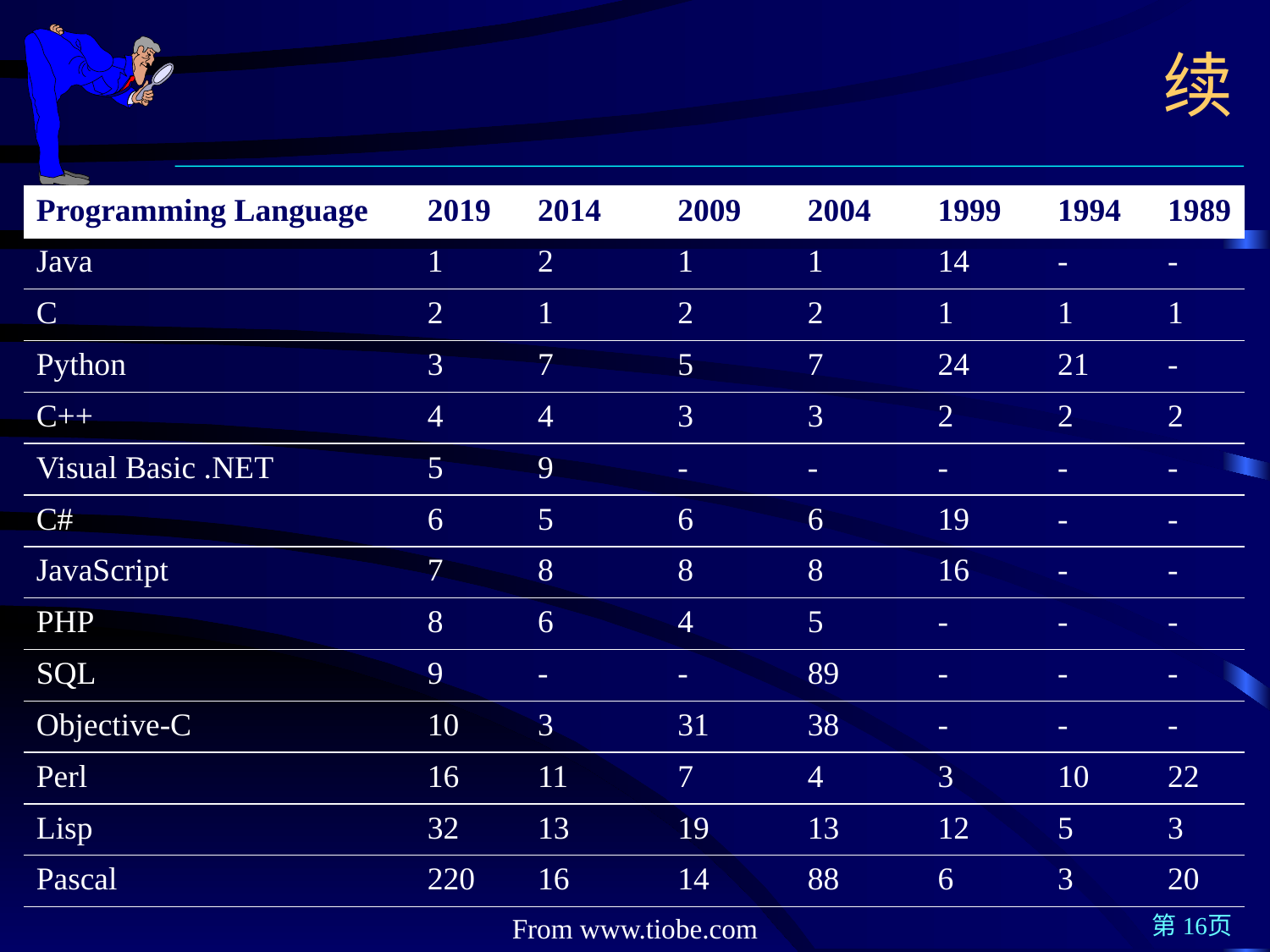

续
| Programming Language | 2019 | 2014 | 2009 | 2004 | 1999 | 1994 | 1989 |
| --- | --- | --- | --- | --- | --- | --- | --- |
| Java | 1 | 2 | 1 | 1 | 14 | - | - |
| C | 2 | 1 | 2 | 2 | 1 | 1 | 1 |
| Python | 3 | 7 | 5 | 7 | 24 | 21 | - |
| C++ | 4 | 4 | 3 | 3 | 2 | 2 | 2 |
| Visual Basic .NET | 5 | 9 | - | - | - | - | - |
| C# | 6 | 5 | 6 | 6 | 19 | - | - |
| JavaScript | 7 | 8 | 8 | 8 | 16 | - | - |
| PHP | 8 | 6 | 4 | 5 | - | - | - |
| SQL | 9 | - | - | 89 | - | - | - |
| Objective-C | 10 | 3 | 31 | 38 | - | - | - |
| Perl | 16 | 11 | 7 | 4 | 3 | 10 | 22 |
| Lisp | 32 | 13 | 19 | 13 | 12 | 5 | 3 |
| Pascal | 220 | 16 | 14 | 88 | 6 | 3 | 20 |
From www.tiobe.com
第16页